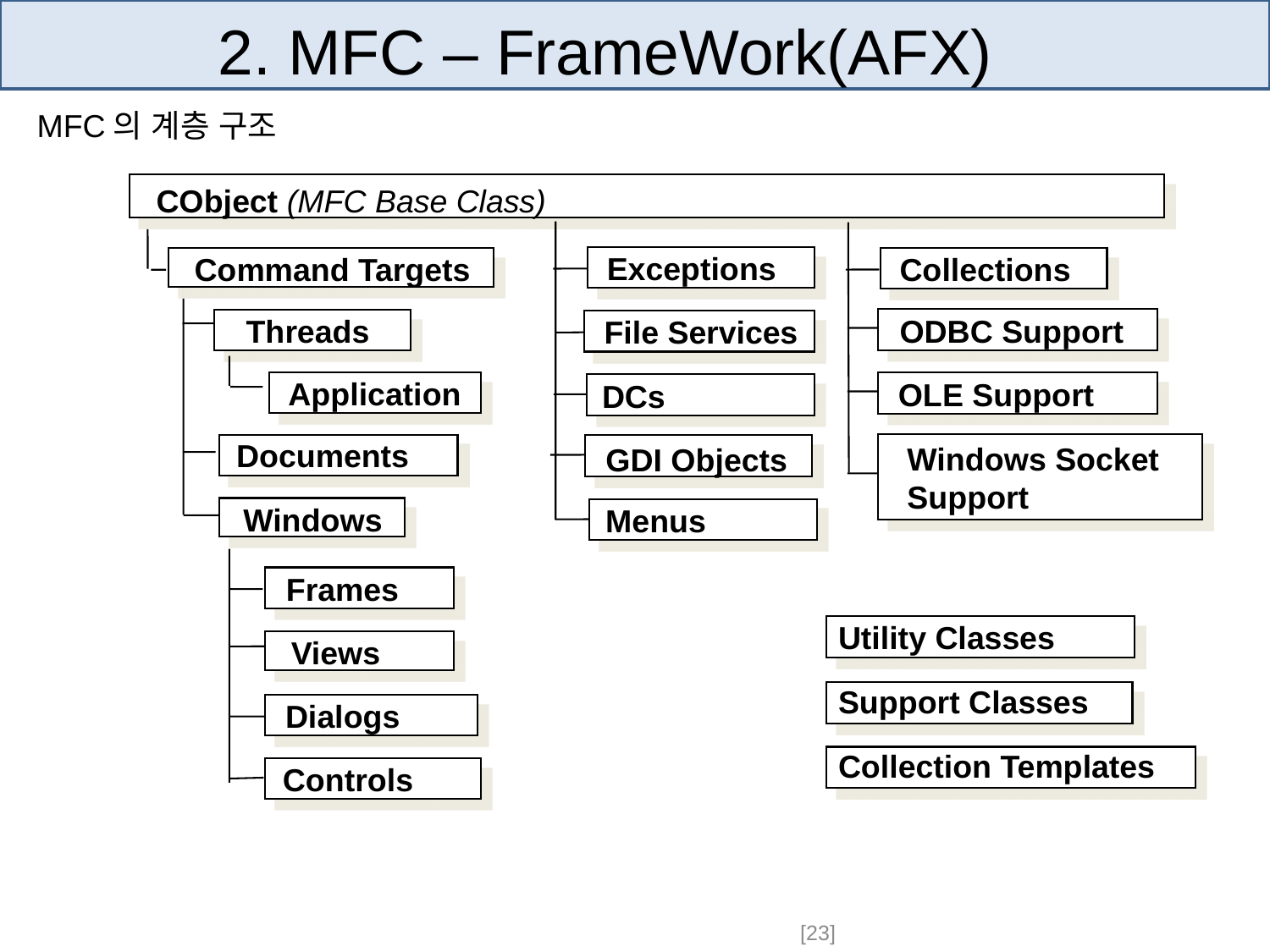

# 2. MFC – FrameWork(AFX)
MFC의 계층 구조

CObject (MFC Base Class)

Exceptions
Command Targets
Collections

ODBC Support
Threads
File Services

Application
OLE Support
DCs

Documents
Windows Socket
Support
GDI Objects

Windows
Menus

Frames

Utility Classes

Views

Support Classes

Dialogs

Collection Templates

Controls

[23]